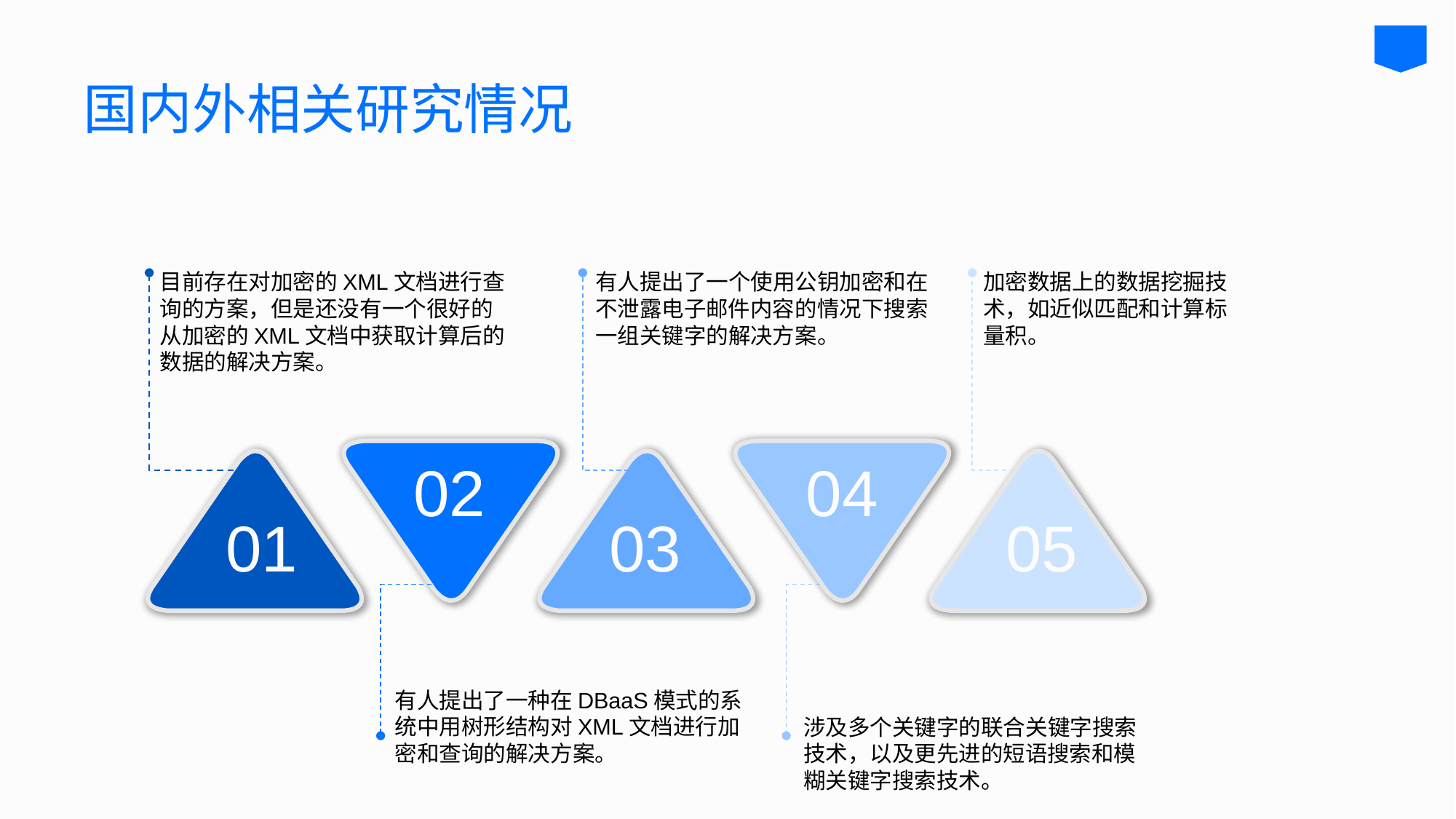

国内外相关研究情况
有人提出了一个使用公钥加密和在不泄露电子邮件内容的情况下搜索一组关键字的解决方案。
加密数据上的数据挖掘技术，如近似匹配和计算标量积。
目前存在对加密的XML文档进行查询的方案，但是还没有一个很好的从加密的XML文档中获取计算后的数据的解决方案。

02
04

01
03
05

有人提出了一种在DBaaS模式的系统中用树形结构对XML文档进行加密和查询的解决方案。
涉及多个关键字的联合关键字搜索技术，以及更先进的短语搜索和模糊关键字搜索技术。